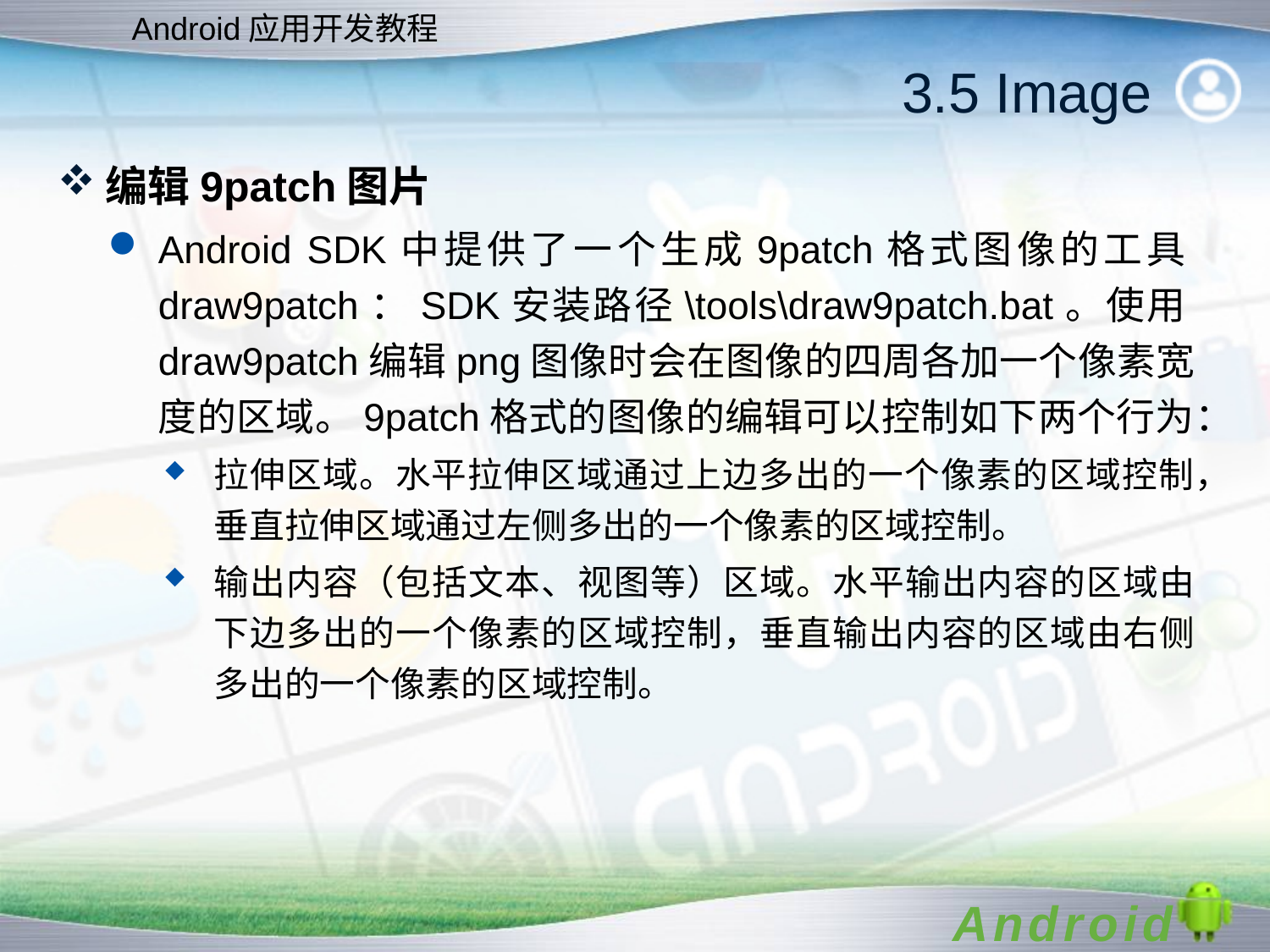

# 3.5 Image
编辑9patch图片
Android SDK中提供了一个生成9patch格式图像的工具draw9patch：SDK安装路径\tools\draw9patch.bat。使用draw9patch编辑png图像时会在图像的四周各加一个像素宽度的区域。9patch格式的图像的编辑可以控制如下两个行为：
拉伸区域。水平拉伸区域通过上边多出的一个像素的区域控制，垂直拉伸区域通过左侧多出的一个像素的区域控制。
输出内容（包括文本、视图等）区域。水平输出内容的区域由下边多出的一个像素的区域控制，垂直输出内容的区域由右侧多出的一个像素的区域控制。